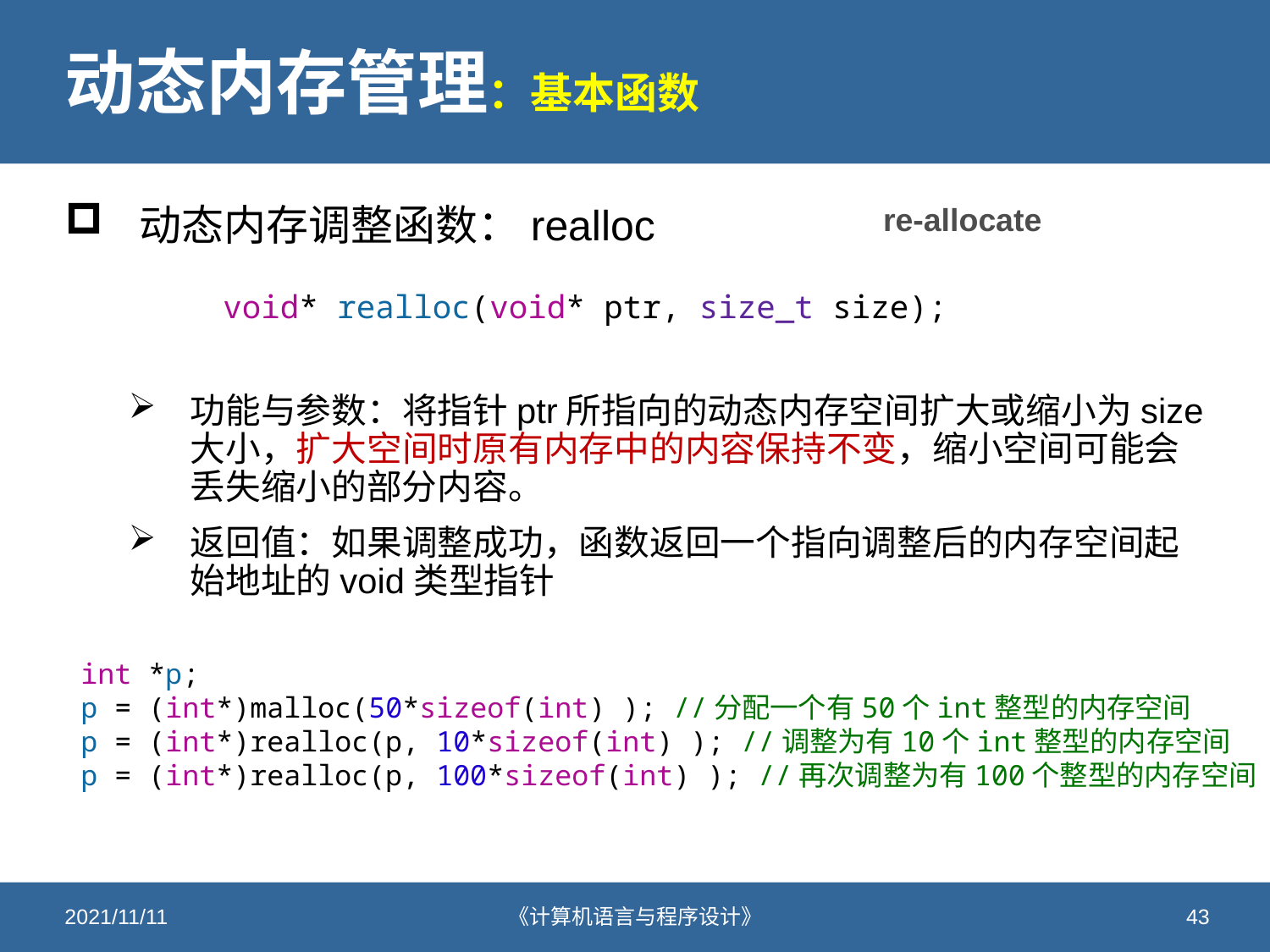

# 动态内存管理：基本函数
动态内存调整函数：realloc

功能与参数：将指针ptr所指向的动态内存空间扩大或缩小为size大小，扩大空间时原有内存中的内容保持不变，缩小空间可能会丢失缩小的部分内容。
返回值：如果调整成功，函数返回一个指向调整后的内存空间起始地址的void类型指针
re-allocate
void* realloc(void* ptr, size_t size);
int *p;
p = (int*)malloc(50*sizeof(int) ); //分配一个有50个int整型的内存空间
p = (int*)realloc(p, 10*sizeof(int) ); //调整为有10个int整型的内存空间
p = (int*)realloc(p, 100*sizeof(int) ); //再次调整为有100个整型的内存空间
2021/11/11
《计算机语言与程序设计》
43